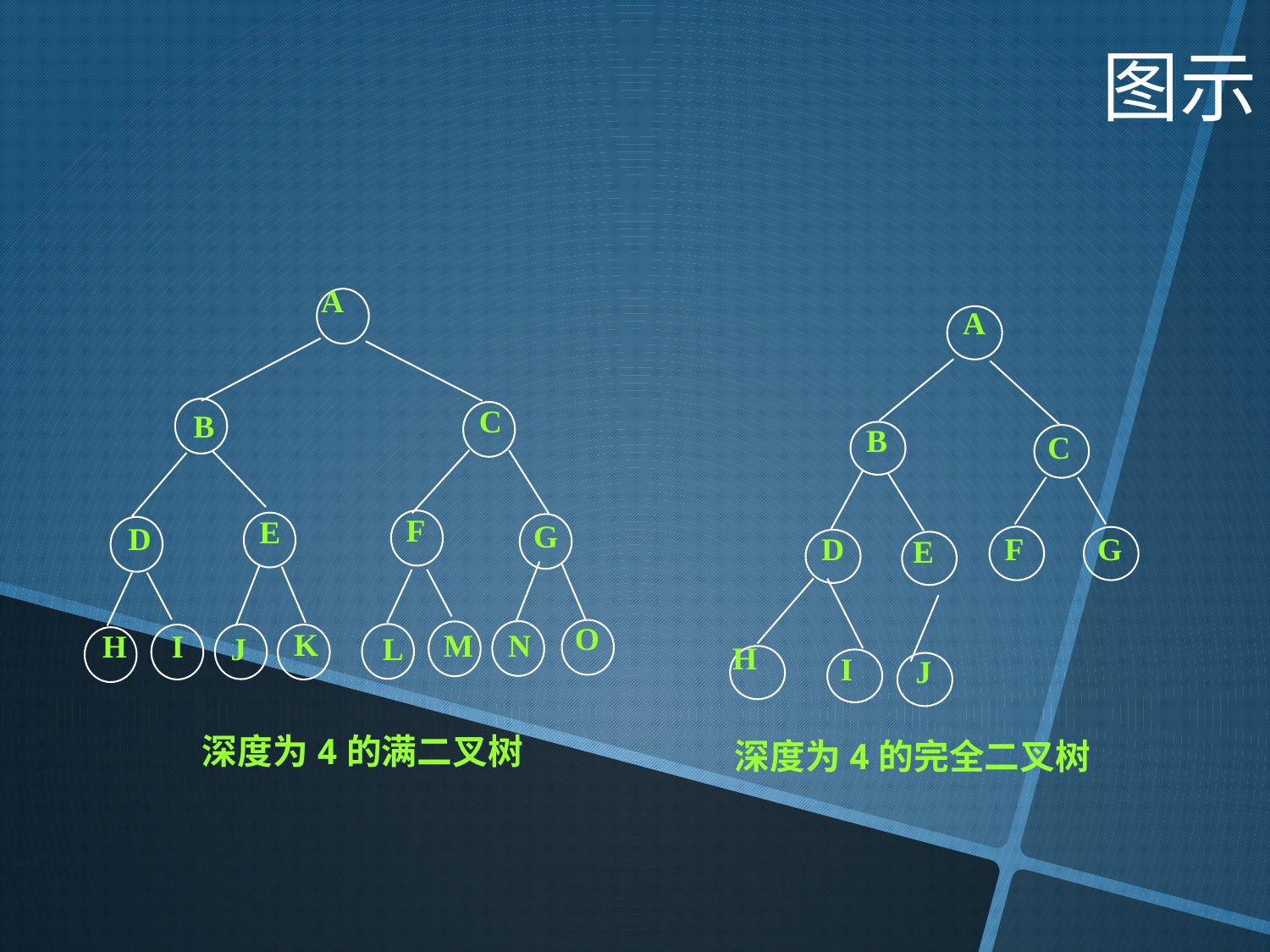

图示
A

C

B

F
E
G

D

O
K
M
N
H

I

L
J

深度为4的满二叉树
A

B
C

D
F
G
E

H
I
J

深度为4的完全二叉树